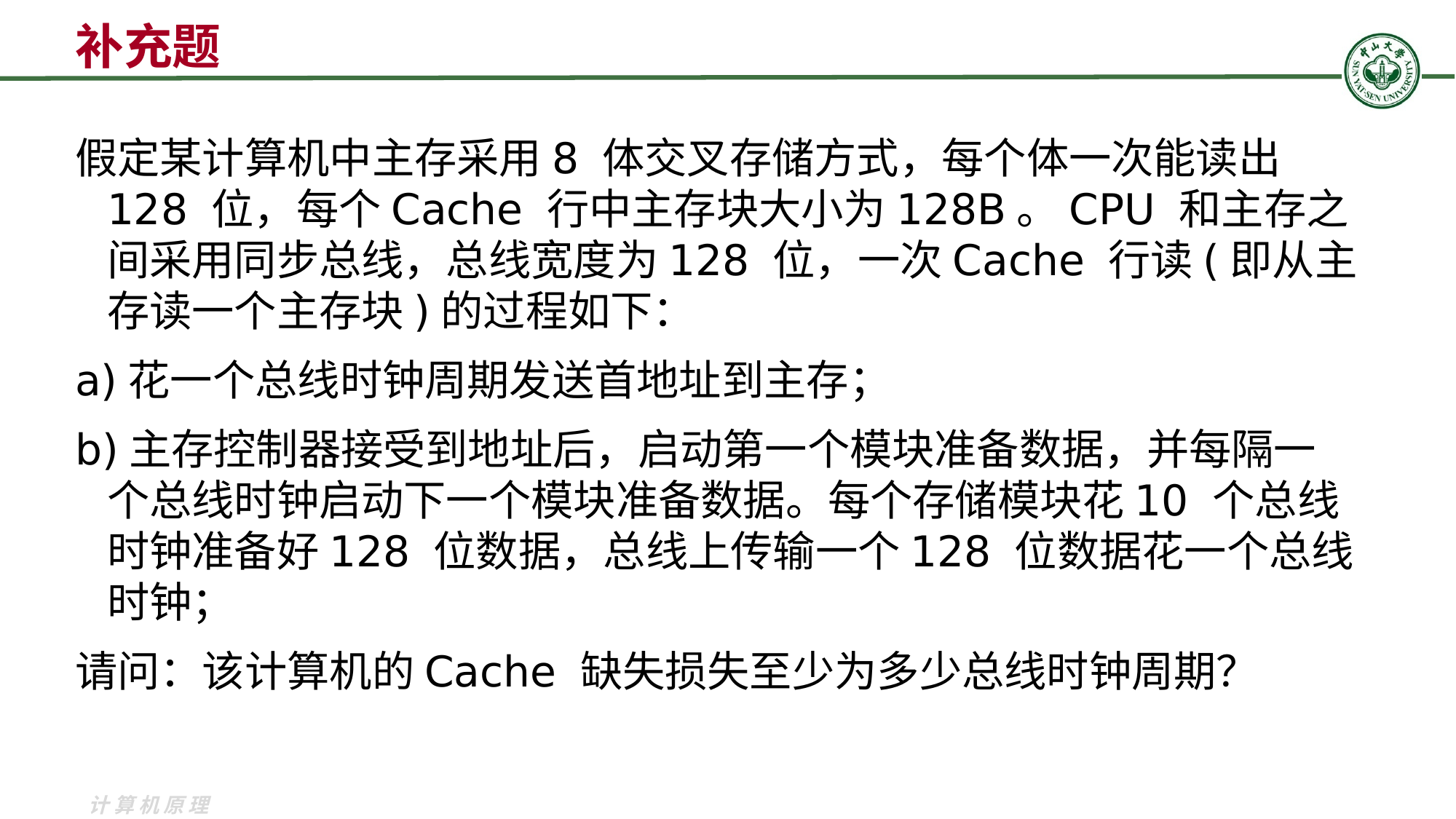

# 补充题
假定某计算机中主存采用8 体交叉存储方式，每个体一次能读出128 位，每个Cache 行中主存块大小为128B。CPU 和主存之间采用同步总线，总线宽度为128 位，一次Cache 行读(即从主存读一个主存块)的过程如下：
a)花一个总线时钟周期发送首地址到主存；
b)主存控制器接受到地址后，启动第一个模块准备数据，并每隔一个总线时钟启动下一个模块准备数据。每个存储模块花10 个总线时钟准备好128 位数据，总线上传输一个128 位数据花一个总线时钟；
请问：该计算机的Cache 缺失损失至少为多少总线时钟周期？